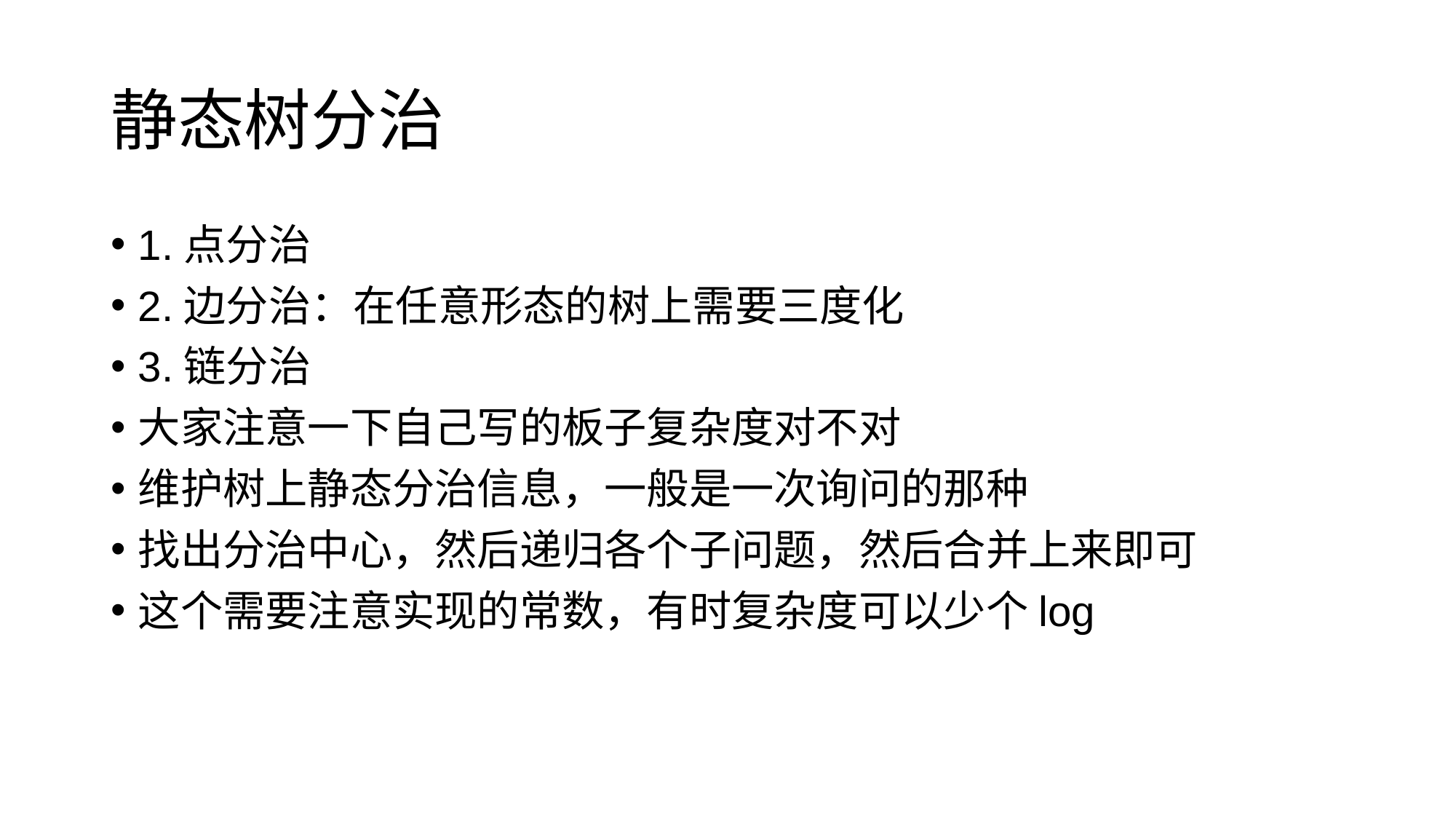

# 静态树分治
1.点分治
2.边分治：在任意形态的树上需要三度化
3.链分治
大家注意一下自己写的板子复杂度对不对
维护树上静态分治信息，一般是一次询问的那种
找出分治中心，然后递归各个子问题，然后合并上来即可
这个需要注意实现的常数，有时复杂度可以少个log